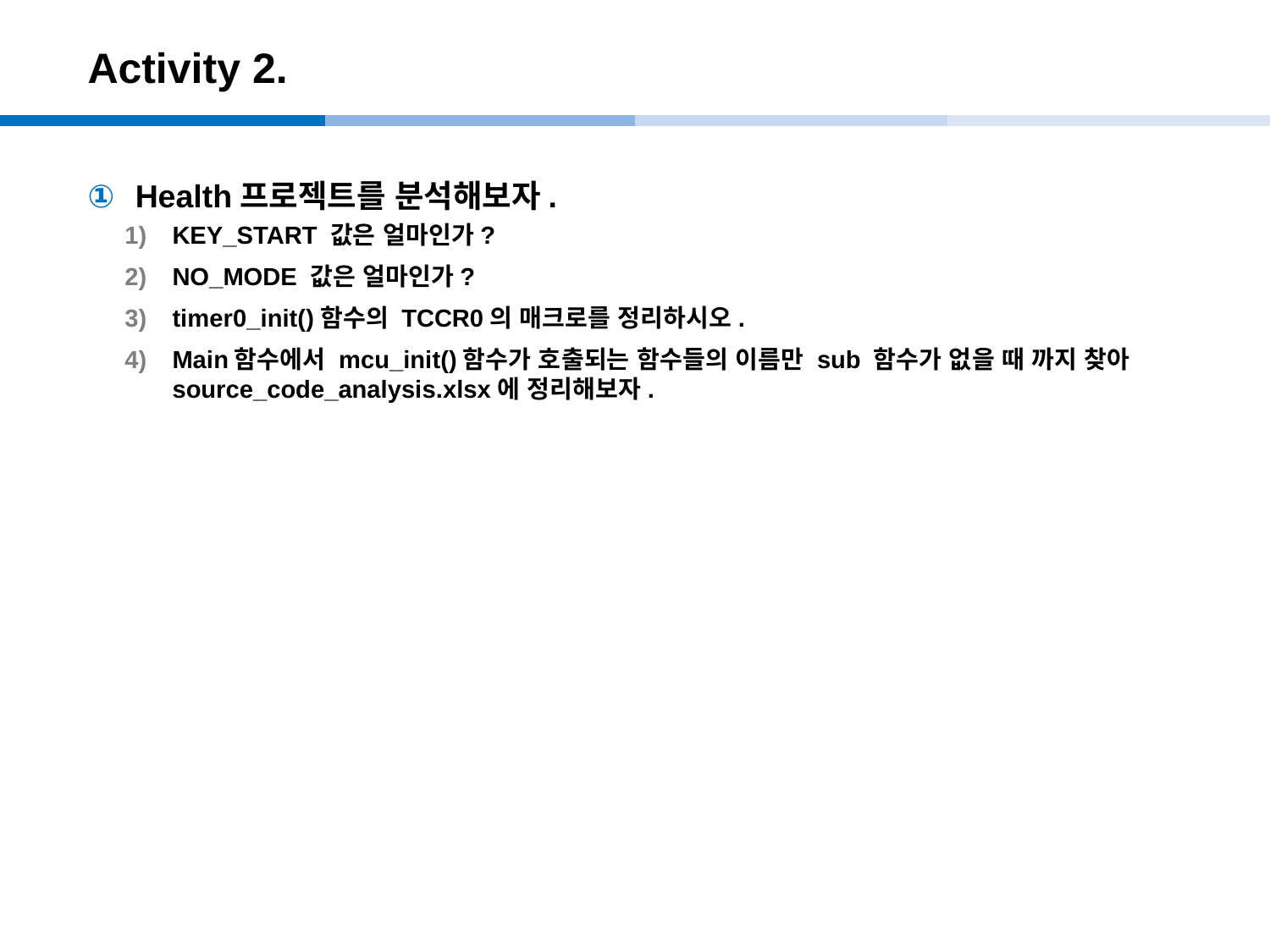

# Activity 2.
Health프로젝트를 분석해보자.
KEY_START 값은 얼마인가?
NO_MODE 값은 얼마인가?
timer0_init()함수의 TCCR0의 매크로를 정리하시오.
Main함수에서 mcu_init()함수가 호출되는 함수들의 이름만 sub 함수가 없을 때 까지 찾아 source_code_analysis.xlsx에 정리해보자.